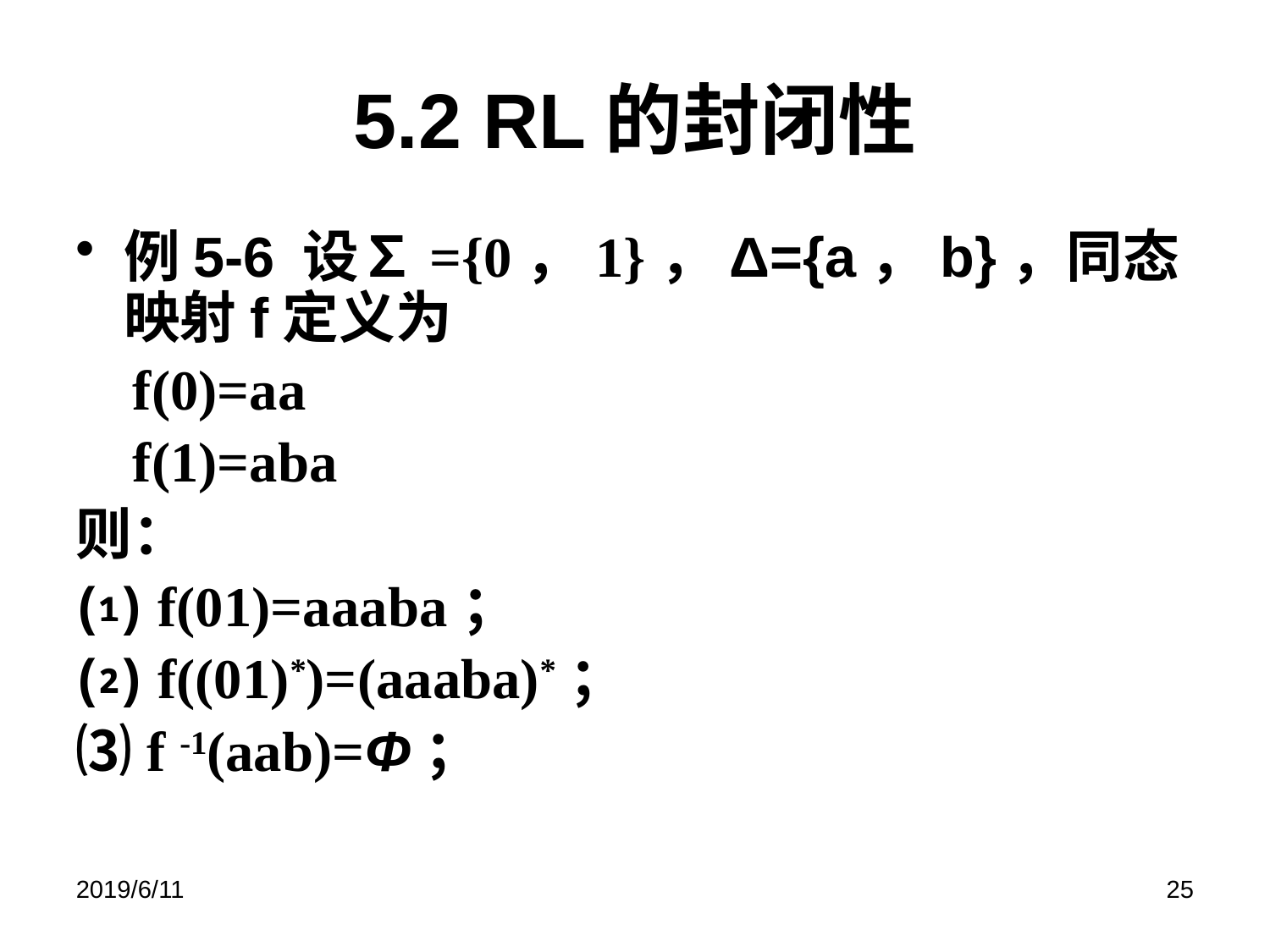

# 5.2 RL的封闭性
例5-6 设∑={0，1}，Δ={a，b}，同态映射f定义为
    f(0)=aa
    f(1)=aba
则：
⑴ f(01)=aaaba；
⑵ f((01)*)=(aaaba)*；
⑶ f -1(aab)=Φ；
2019/6/11
25